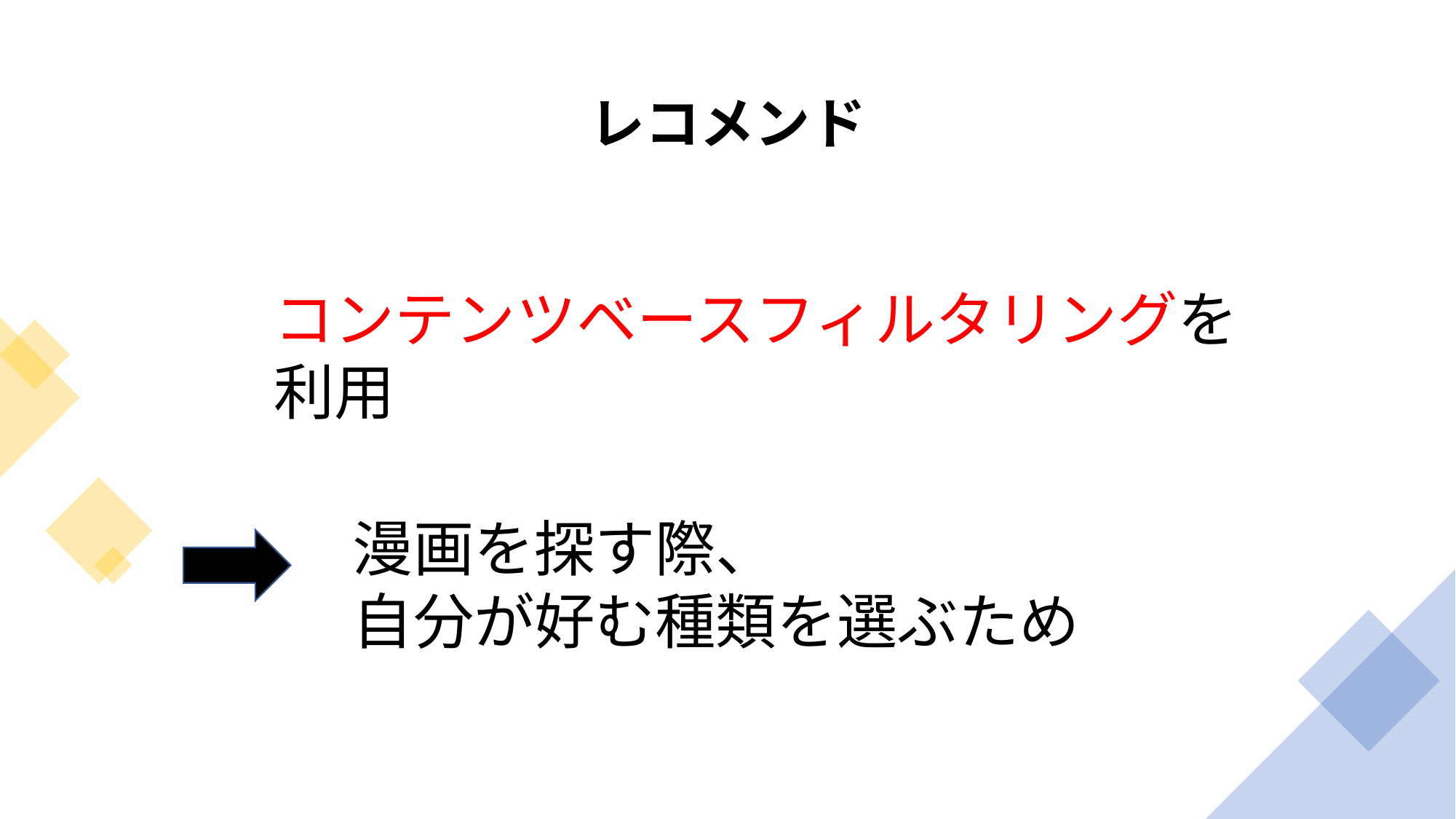

レコメンド
コンテンツベースフィルタリングを利用

漫画を探す際、
自分が好む種類を選ぶため